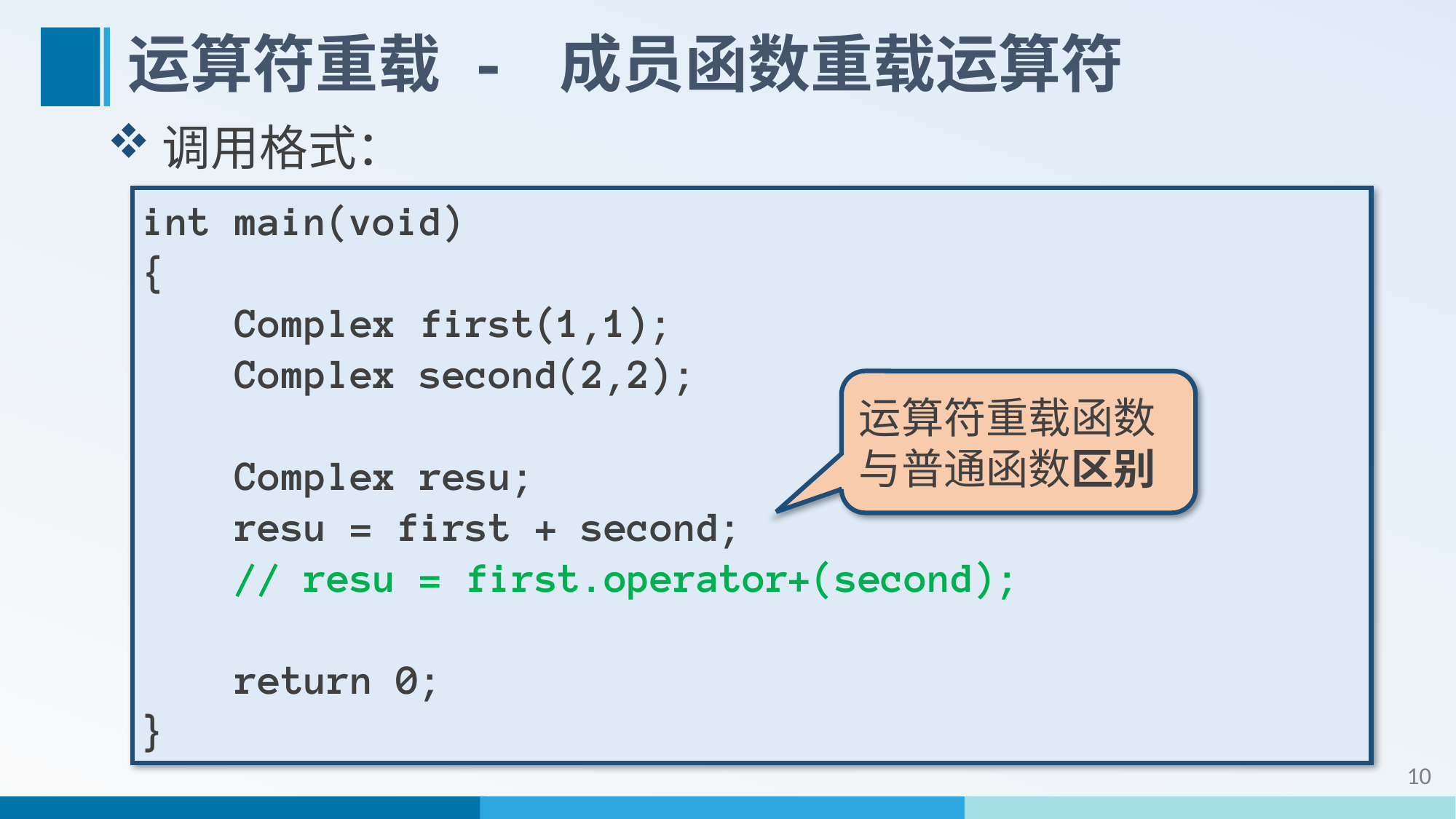

# 运算符重载 - 成员函数重载运算符
调用格式：
int main(void)
{
    Complex first(1,1);
    Complex second(2,2);

    Complex resu;
    resu = first + second;
    // resu = first.operator+(second);

    return 0;
}
运算符重载函数与普通函数区别